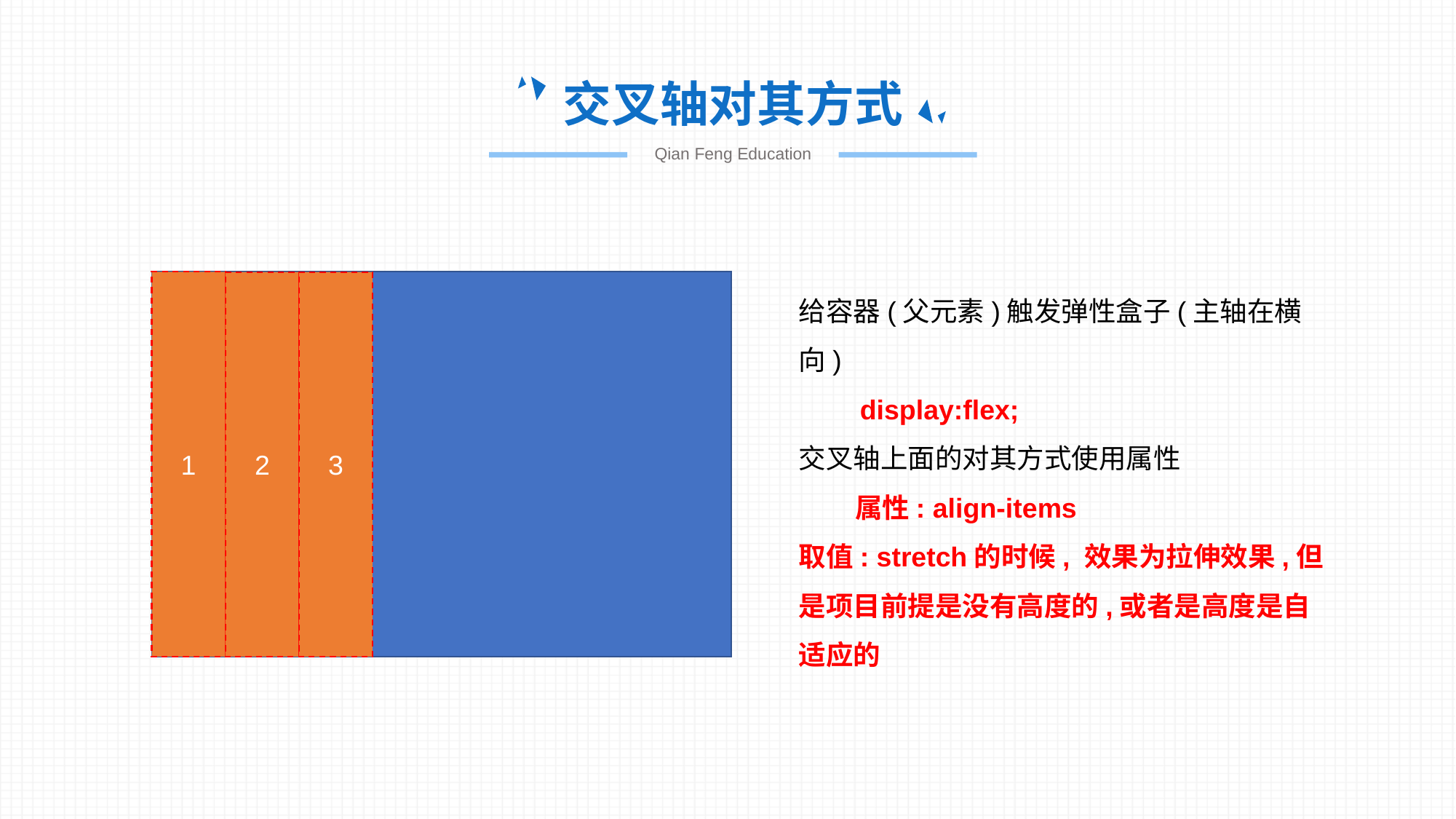

交叉轴对其方式

Qian Feng Education

1

2
3
给容器(父元素)触发弹性盒子(主轴在横向)
        display:flex;
交叉轴上面的对其方式使用属性
        属性: align-items
取值: stretch的时候, 效果为拉伸效果,但是项目前提是没有高度的,或者是高度是自适应的